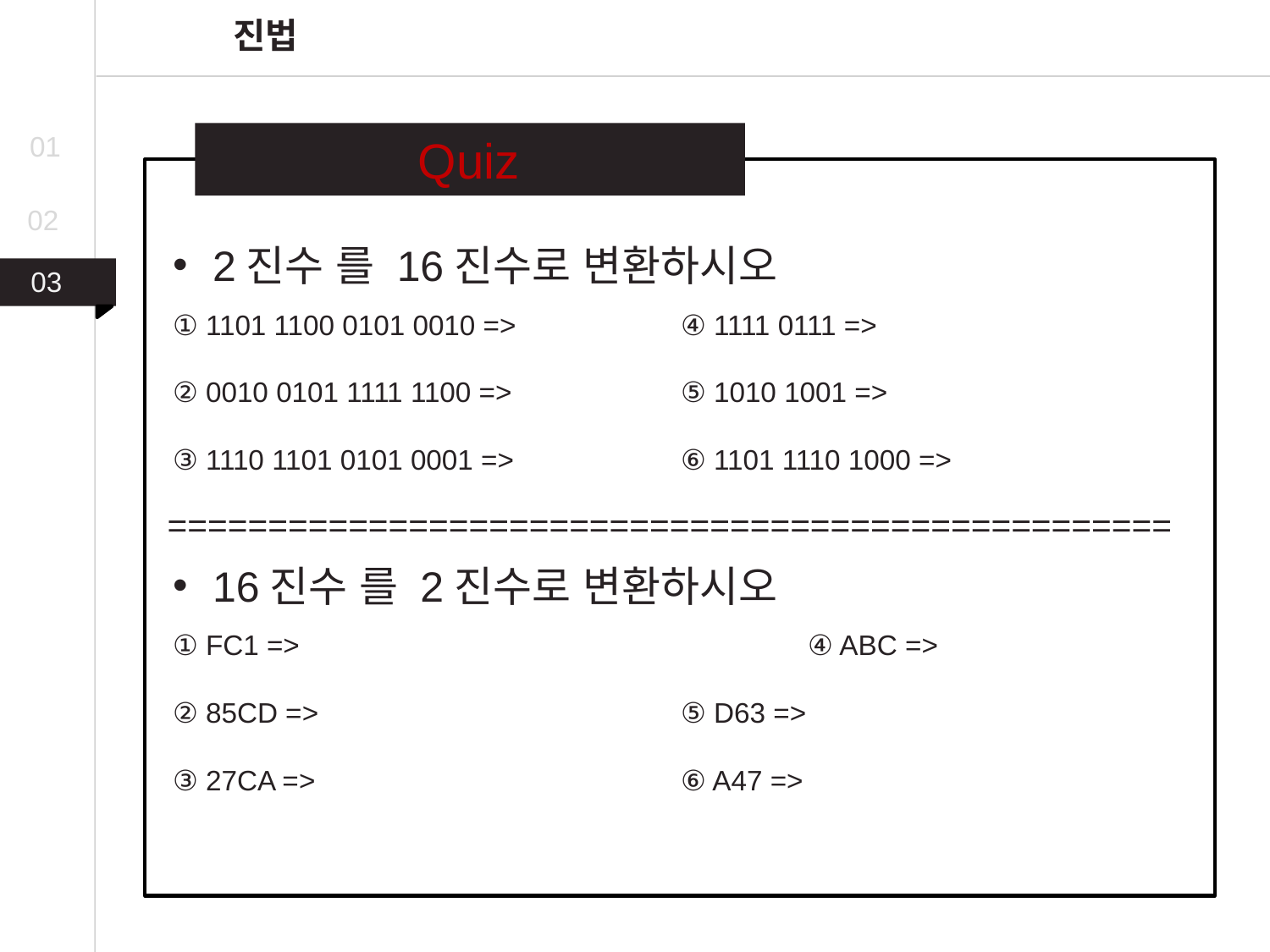

진법
01
Quiz

02
2진수 를 16진수로 변환하시오

① 1101 1100 0101 0010 =>		④ 1111 0111 =>

② 0010 0101 1111 1100 =>		⑤ 1010 1001 =>

③ 1110 1101 0101 0001 =>		⑥ 1101 1110 1000 =>

==================================================
03

03
02

16진수 를 2진수로 변환하시오

① FC1 =>				④ ABC =>

② 85CD =>			⑤ D63 =>

③ 27CA =>			⑥ A47 =>